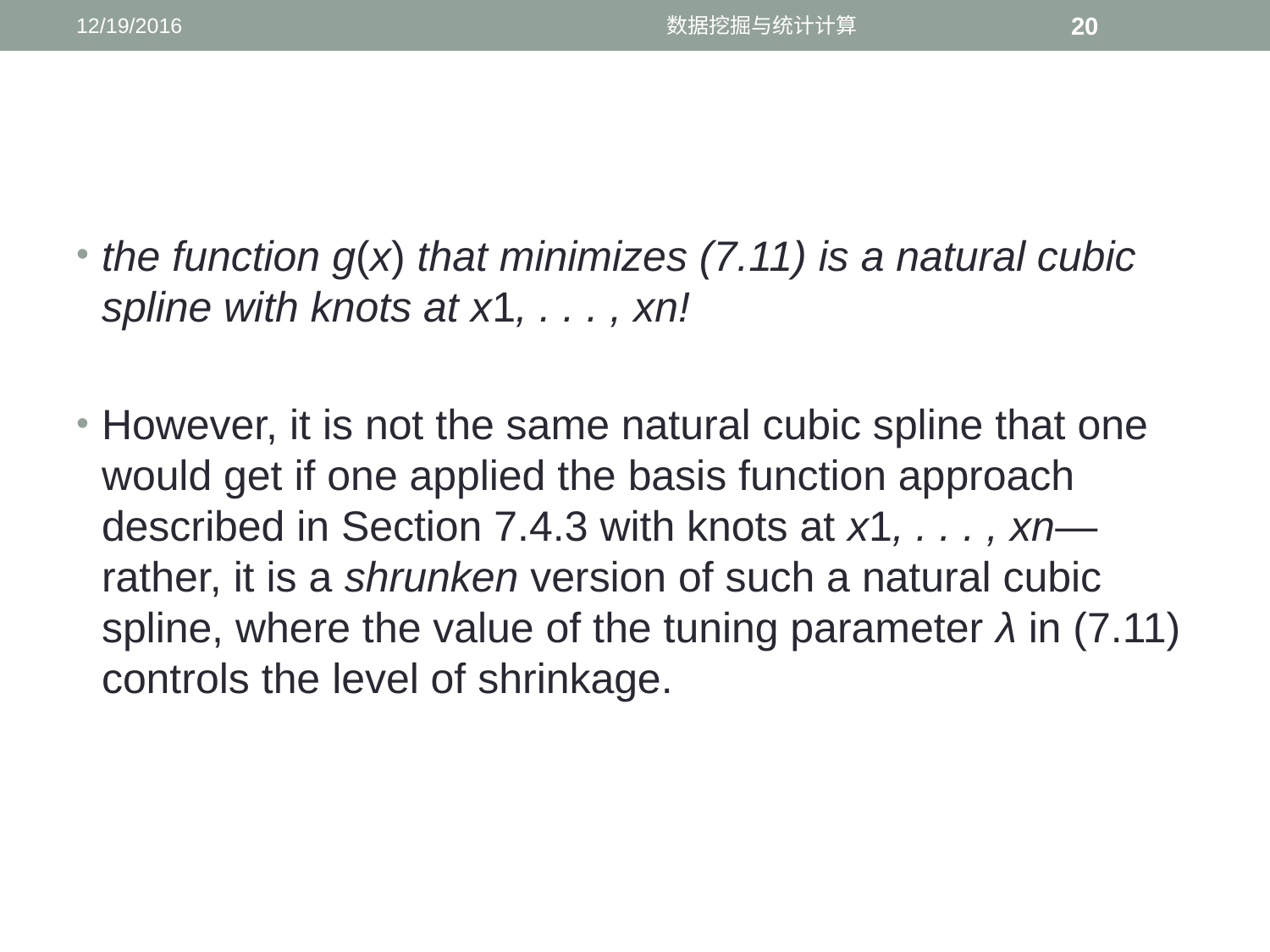

12/19/2016
数据挖掘与统计计算
20
#
the function g(x) that minimizes (7.11) is a natural cubic
spline with knots at x1, . . . , xn!

However, it is not the same natural cubic spline that one would get if one applied the basis function approach described in Section 7.4.3 with knots at x1, . . . , xn—rather, it is a shrunken version of such a natural cubic spline, where the value of the tuning parameter λ in (7.11) controls the level of shrinkage.